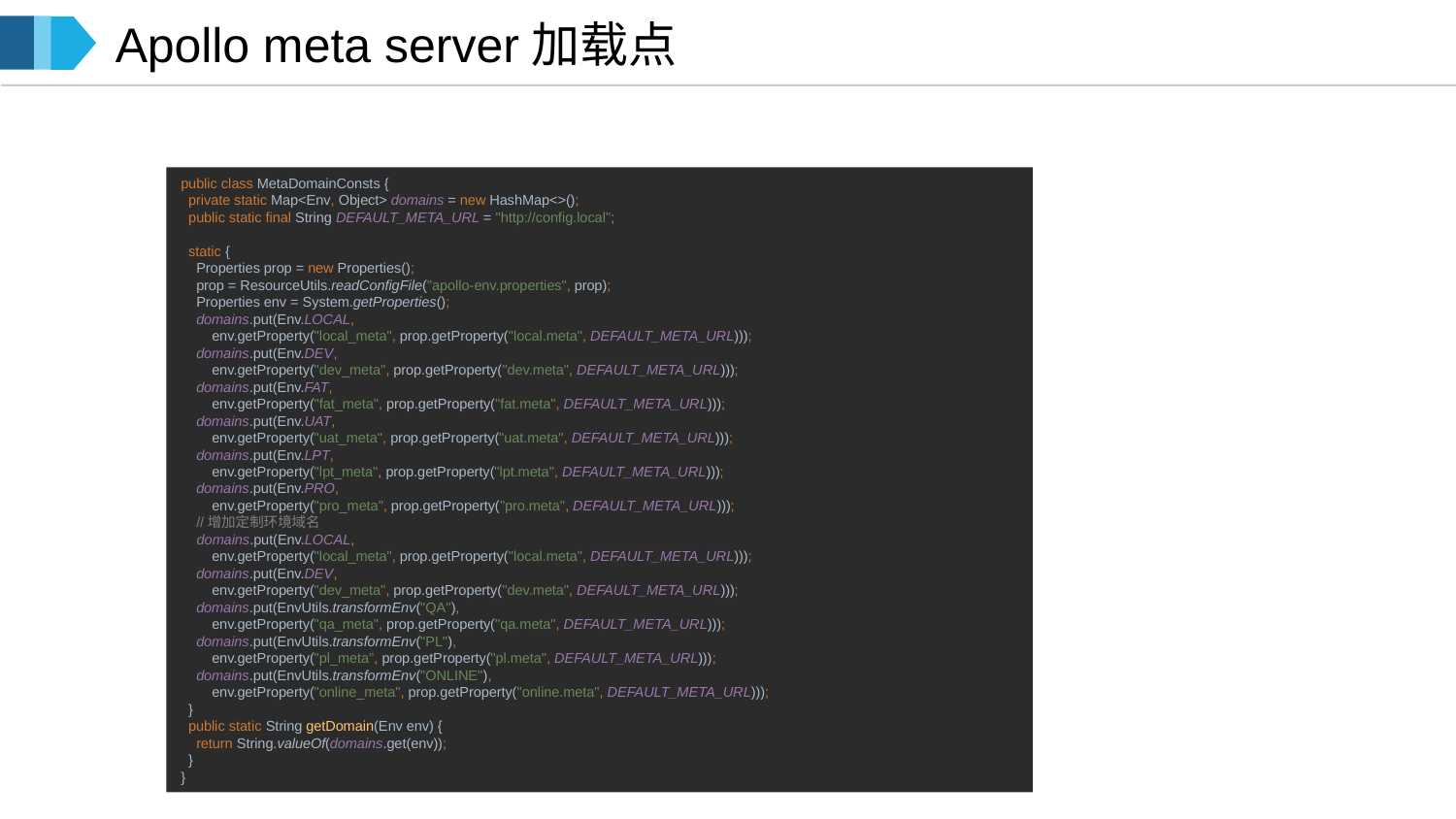

Apollo meta server加载点
public class MetaDomainConsts {
  private static Map<Env, Object> domains = new HashMap<>();
  public static final String DEFAULT_META_URL = "http://config.local";
  static {
    Properties prop = new Properties();
    prop = ResourceUtils.readConfigFile("apollo-env.properties", prop);
    Properties env = System.getProperties();
    domains.put(Env.LOCAL,
        env.getProperty("local_meta", prop.getProperty("local.meta", DEFAULT_META_URL)));
    domains.put(Env.DEV,
        env.getProperty("dev_meta", prop.getProperty("dev.meta", DEFAULT_META_URL)));
    domains.put(Env.FAT,
        env.getProperty("fat_meta", prop.getProperty("fat.meta", DEFAULT_META_URL)));
    domains.put(Env.UAT,
        env.getProperty("uat_meta", prop.getProperty("uat.meta", DEFAULT_META_URL)));
    domains.put(Env.LPT,
        env.getProperty("lpt_meta", prop.getProperty("lpt.meta", DEFAULT_META_URL)));
    domains.put(Env.PRO,
        env.getProperty("pro_meta", prop.getProperty("pro.meta", DEFAULT_META_URL)));
    //增加定制环境域名
    domains.put(Env.LOCAL,
        env.getProperty("local_meta", prop.getProperty("local.meta", DEFAULT_META_URL)));
    domains.put(Env.DEV,
        env.getProperty("dev_meta", prop.getProperty("dev.meta", DEFAULT_META_URL)));
    domains.put(EnvUtils.transformEnv("QA"),
        env.getProperty("qa_meta", prop.getProperty("qa.meta", DEFAULT_META_URL)));
    domains.put(EnvUtils.transformEnv("PL"),
        env.getProperty("pl_meta", prop.getProperty("pl.meta", DEFAULT_META_URL)));
    domains.put(EnvUtils.transformEnv("ONLINE"),
        env.getProperty("online_meta", prop.getProperty("online.meta", DEFAULT_META_URL)));
  }
  public static String getDomain(Env env) {
    return String.valueOf(domains.get(env));
  }
}